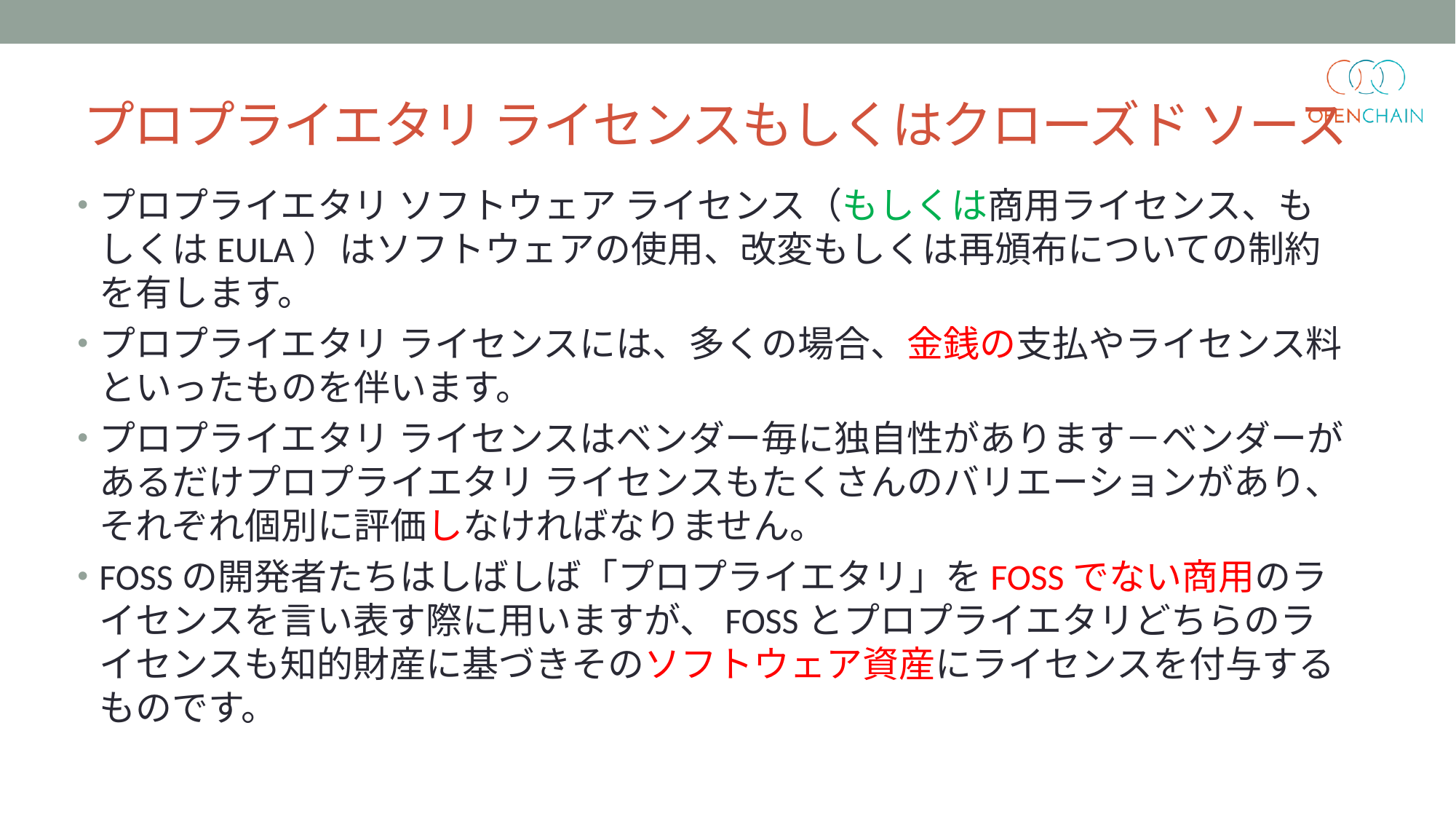

# プロプライエタリ ライセンスもしくはクローズド ソース
プロプライエタリ ソフトウェア ライセンス（もしくは商用ライセンス、もしくはEULA）はソフトウェアの使用、改変もしくは再頒布についての制約を有します。
プロプライエタリ ライセンスには、多くの場合、金銭の支払やライセンス料といったものを伴います。
プロプライエタリ ライセンスはベンダー毎に独自性があります－ベンダーがあるだけプロプライエタリ ライセンスもたくさんのバリエーションがあり、それぞれ個別に評価しなければなりません。
FOSSの開発者たちはしばしば「プロプライエタリ」をFOSSでない商用のライセンスを言い表す際に用いますが、FOSSとプロプライエタリどちらのライセンスも知的財産に基づきそのソフトウェア資産にライセンスを付与するものです。